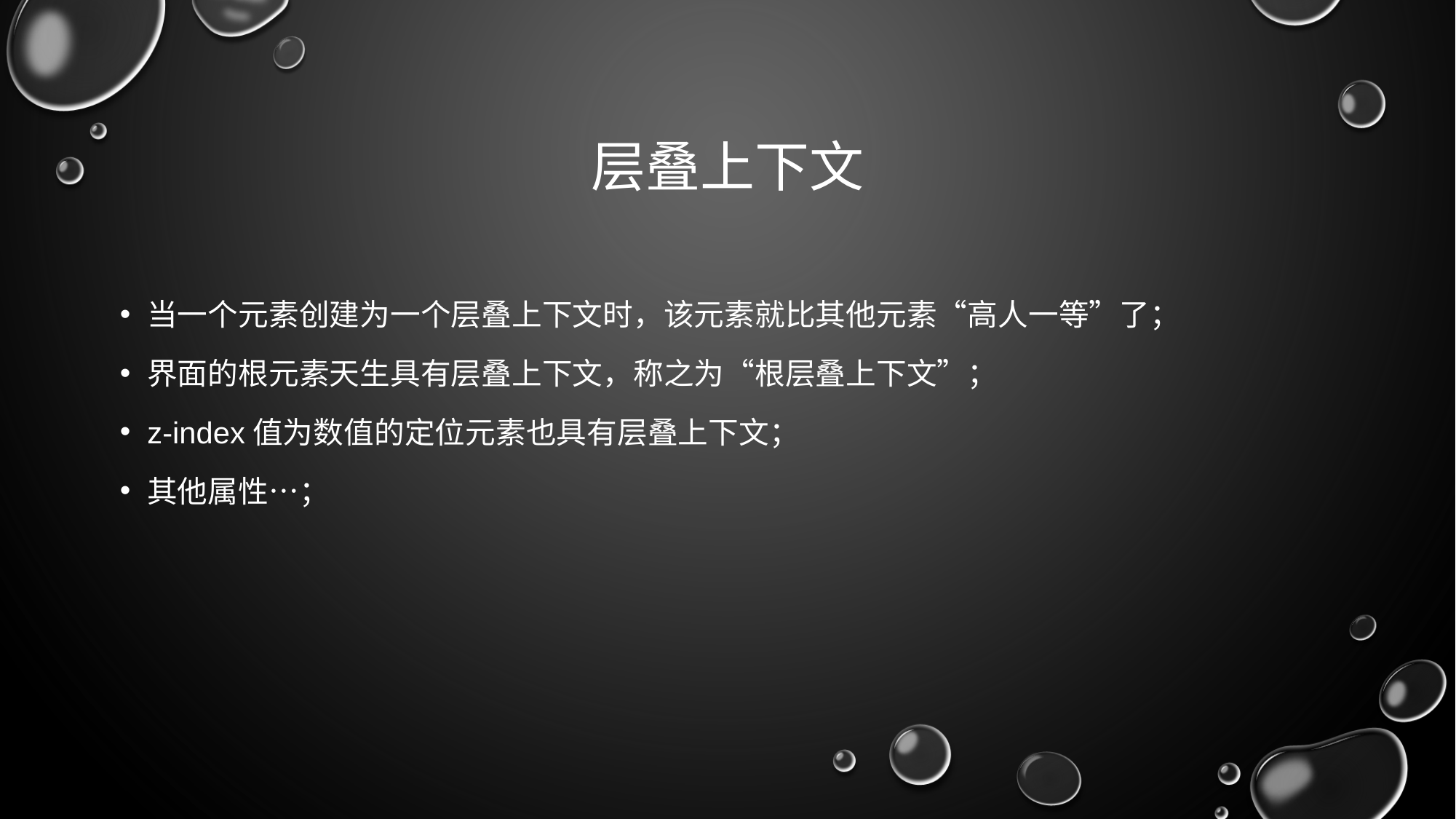

# 层叠上下文
当一个元素创建为一个层叠上下文时，该元素就比其他元素“高人一等”了；
界面的根元素天生具有层叠上下文，称之为“根层叠上下文”；
z-index值为数值的定位元素也具有层叠上下文；
其他属性…；